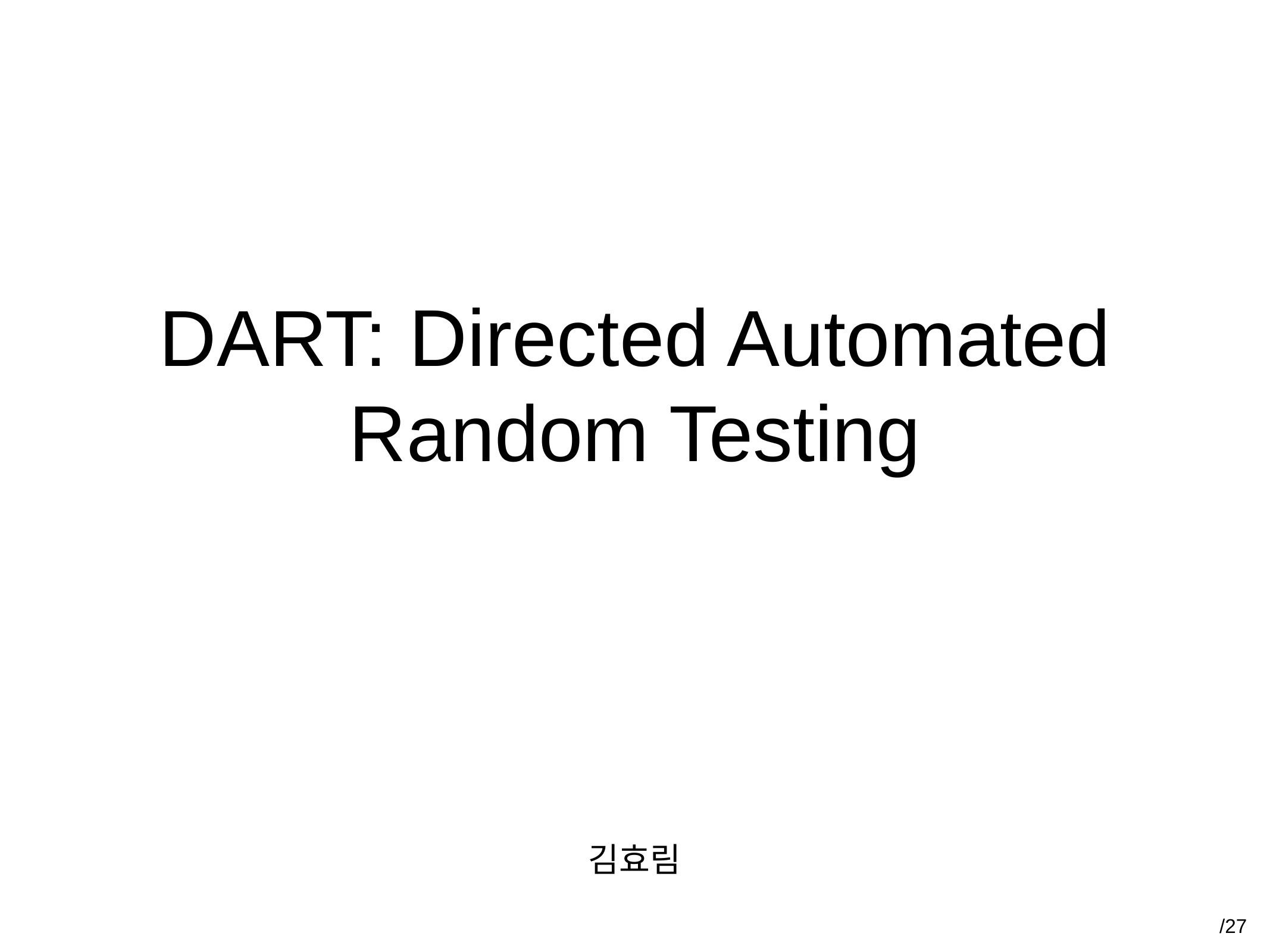

# DART: Directed Automated Random Testing
김효림
1